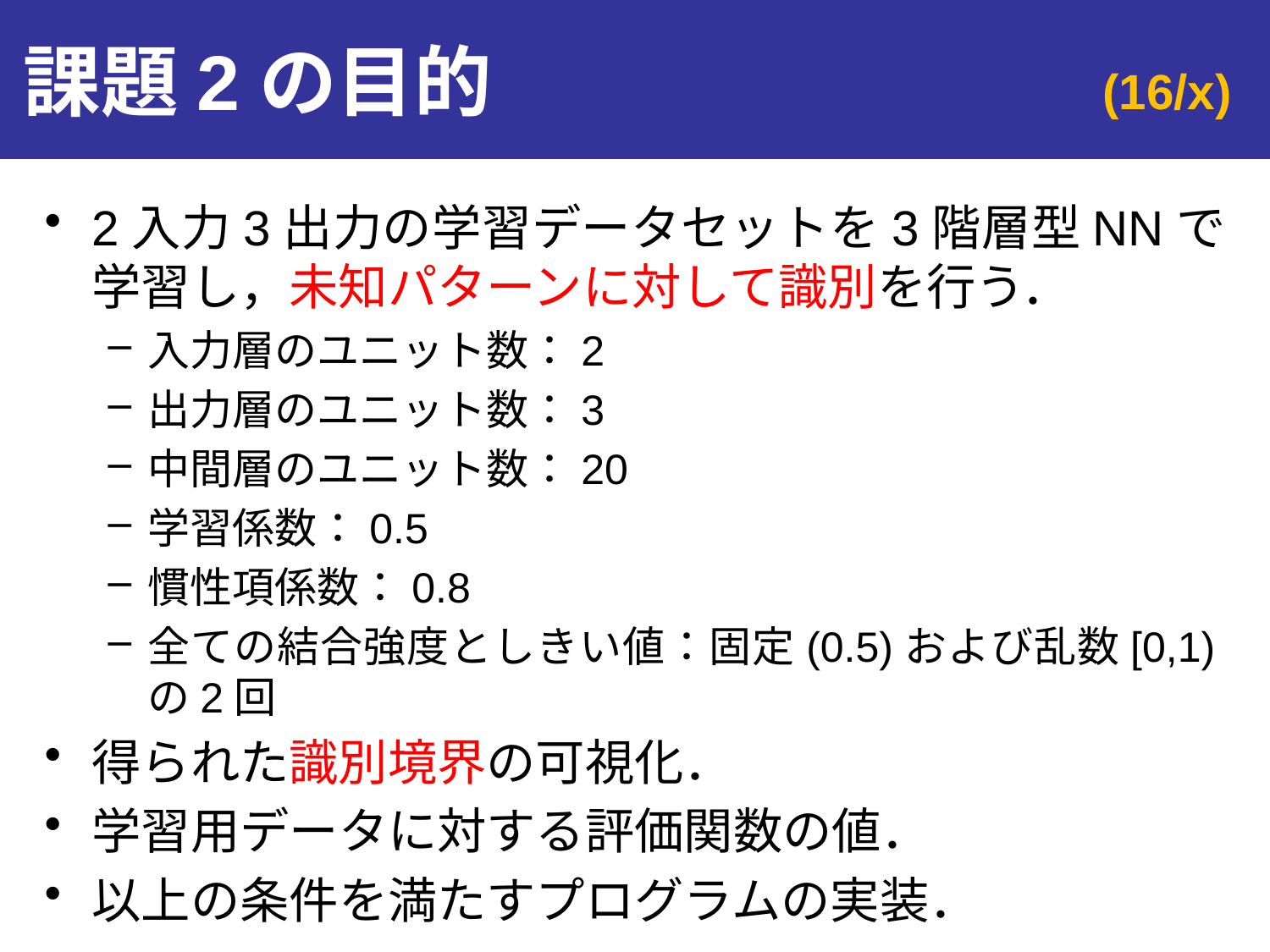

# 課題2の目的
2入力3出力の学習データセットを3階層型NNで学習し，未知パターンに対して識別を行う．
入力層のユニット数：2
出力層のユニット数：3
中間層のユニット数：20
学習係数：0.5
慣性項係数：0.8
全ての結合強度としきい値：固定(0.5)および乱数[0,1)の2回
得られた識別境界の可視化．
学習用データに対する評価関数の値．
以上の条件を満たすプログラムの実装．